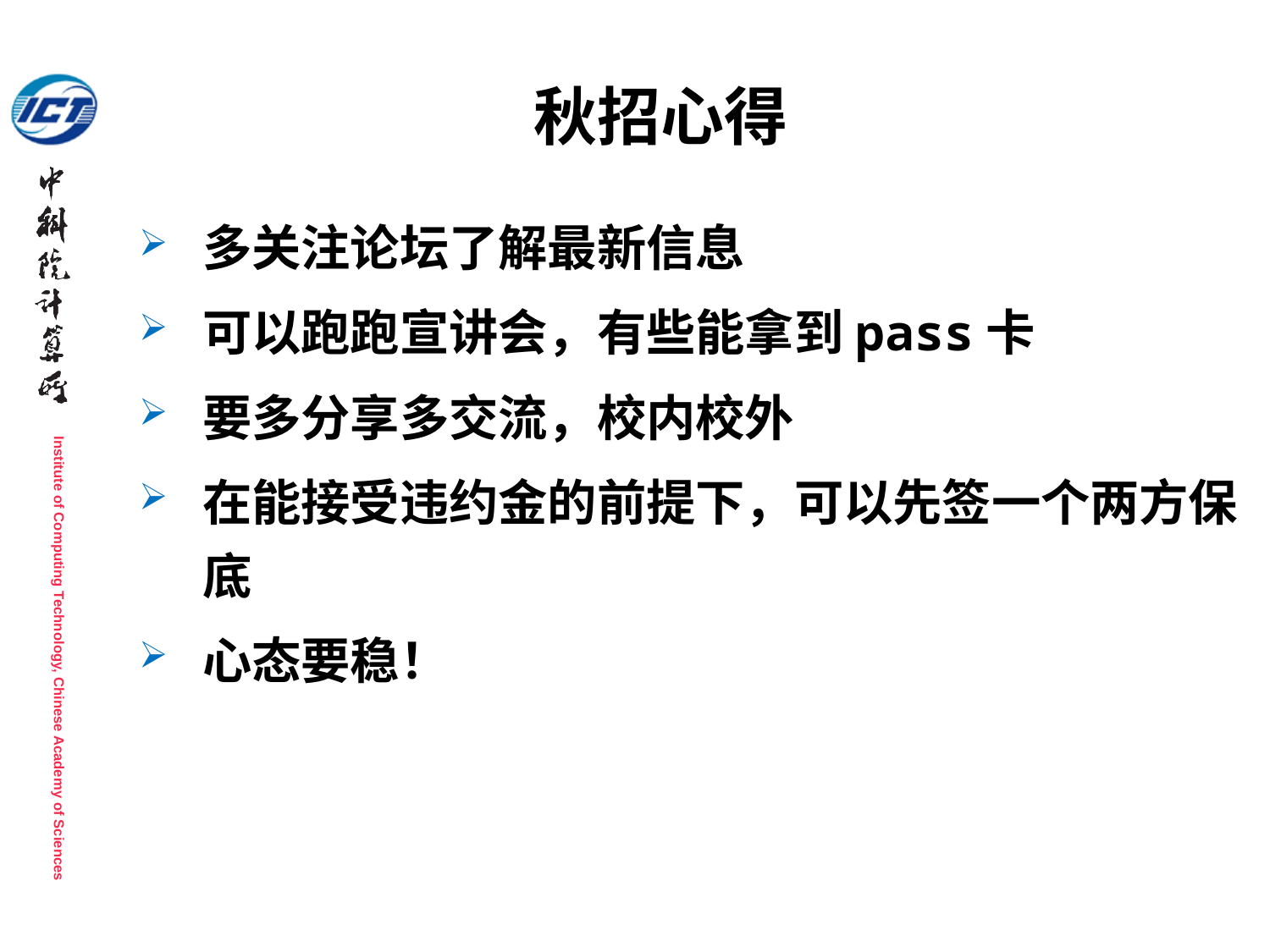

# 秋招心得
多关注论坛了解最新信息
可以跑跑宣讲会，有些能拿到pass卡
要多分享多交流，校内校外
在能接受违约金的前提下，可以先签一个两方保底
心态要稳！